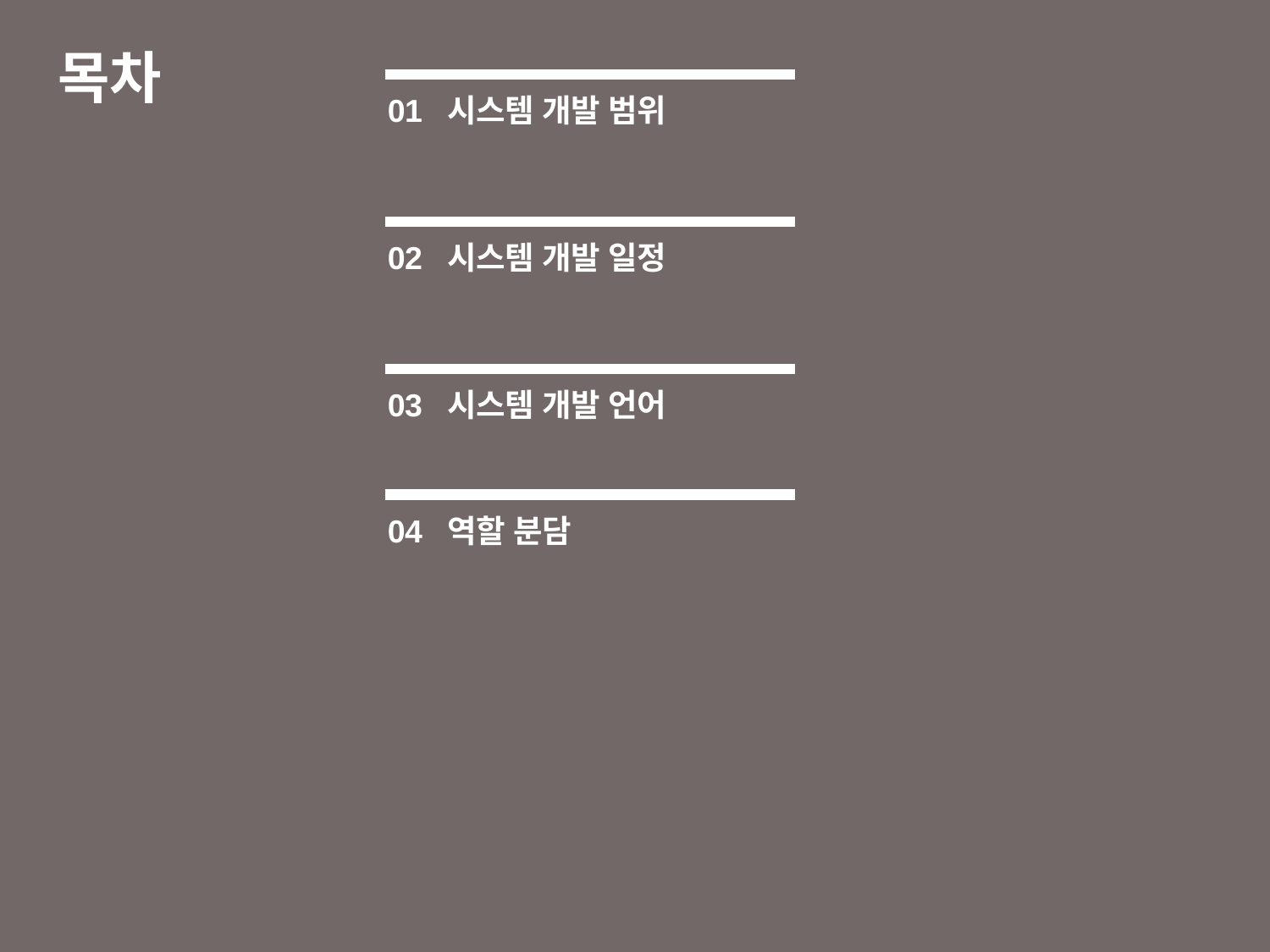

# 목차
01  시스템 개발 범위
02  시스템 개발 일정
03  시스템 개발 언어
04  역할 분담